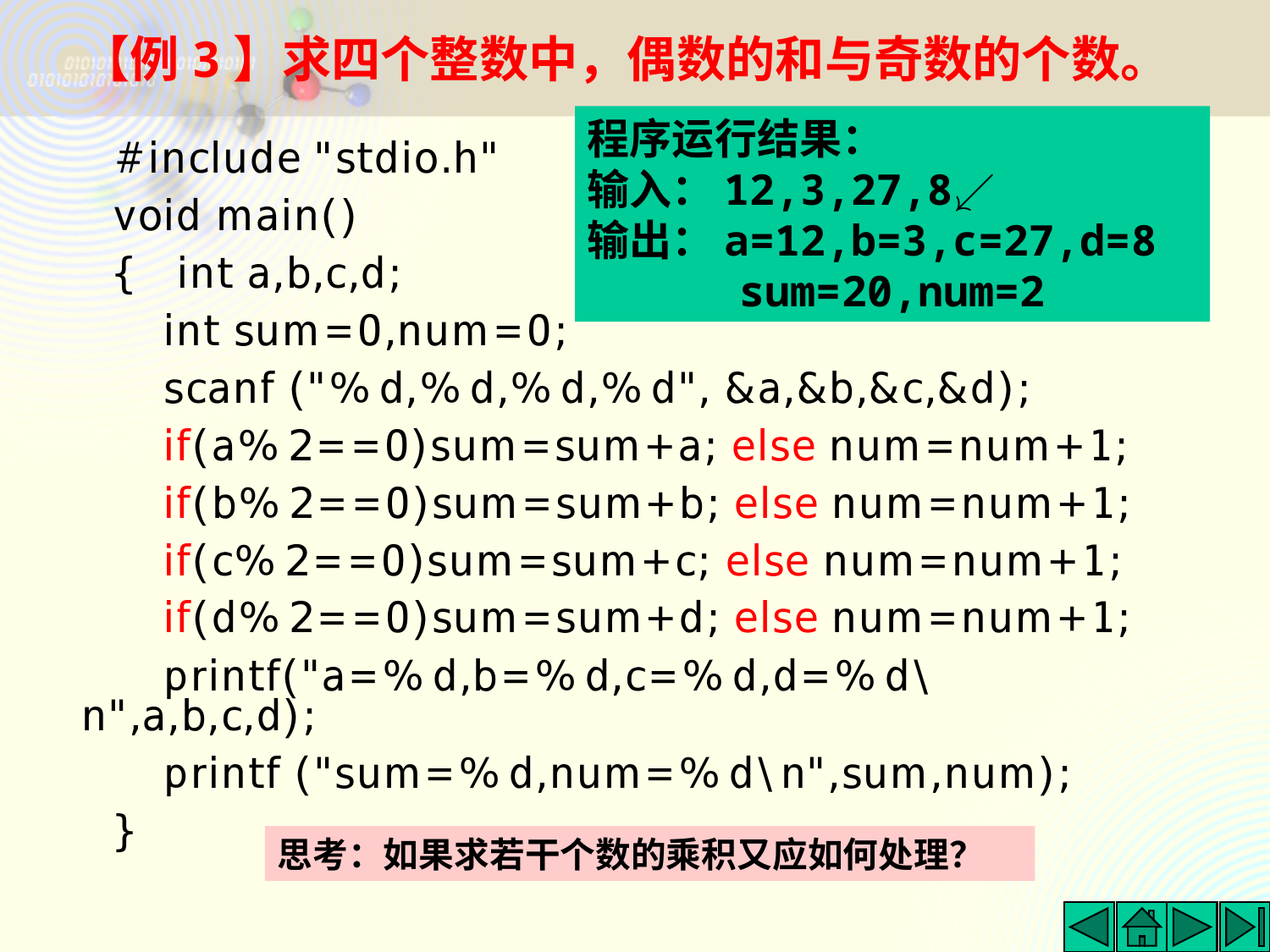

【例3】求四个整数中，偶数的和与奇数的个数。
程序运行结果：
输入：12,3,27,8↙
输出：a=12,b=3,c=27,d=8
      sum=20,num=2
#include "stdio.h"
void main()
{   int a,b,c,d;
    int sum=0,num=0;
    scanf ("%d,%d,%d,%d", &a,&b,&c,&d);
    if(a%2==0)sum=sum+a; else num=num+1;
    if(b%2==0)sum=sum+b; else num=num+1;
    if(c%2==0)sum=sum+c; else num=num+1;
    if(d%2==0)sum=sum+d; else num=num+1;
    printf("a=%d,b=%d,c=%d,d=%d\n",a,b,c,d);
    printf ("sum=%d,num=%d\n",sum,num);
}
思考：如果求若干个数的乘积又应如何处理？